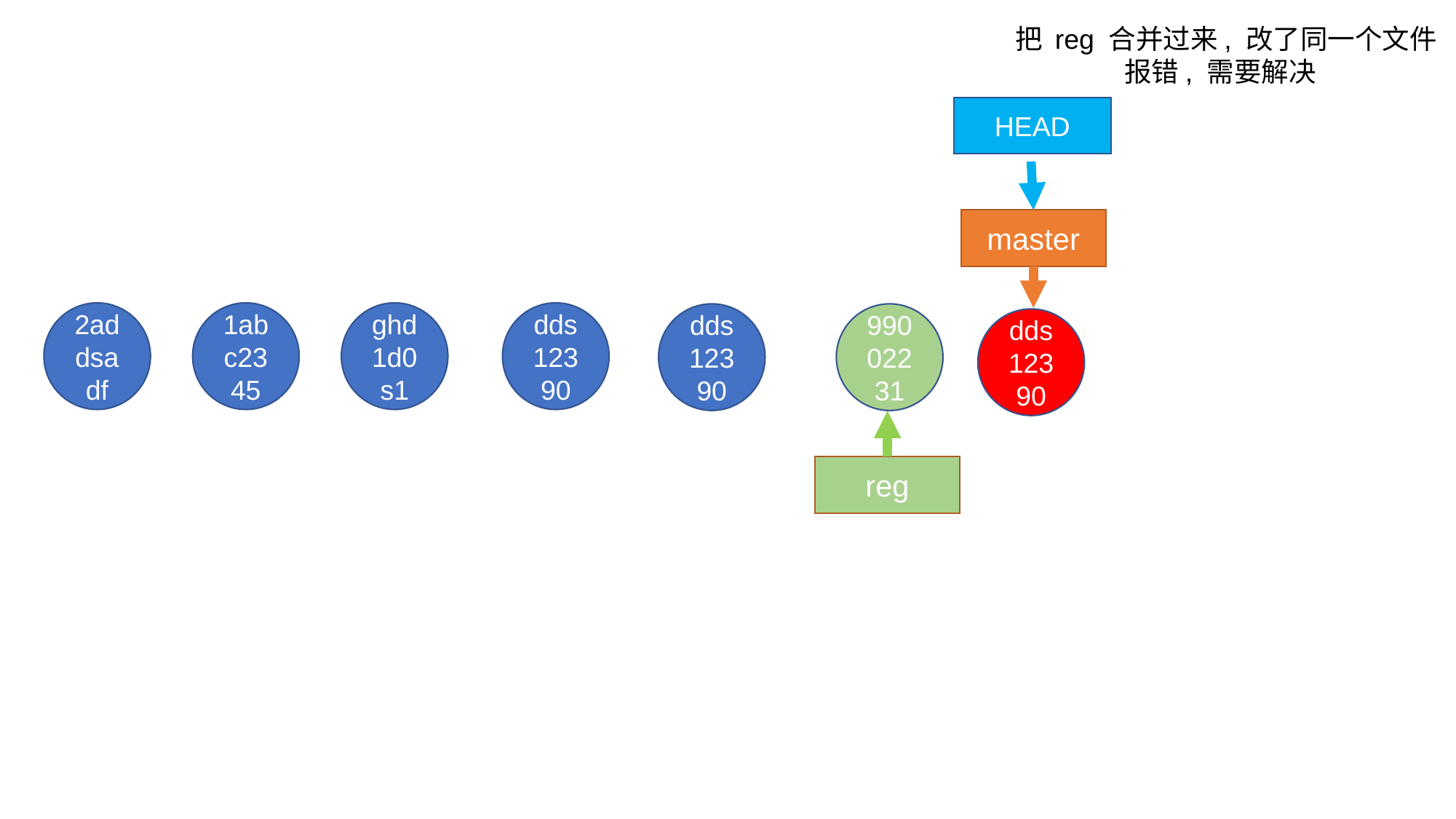

把 reg 合并过来, 改了同一个文件
	报错, 需要解决
HEAD
master
2addsadf
1abc2345
ghd1d0s1
dds12390
dds12390
99002231
dds12390
reg